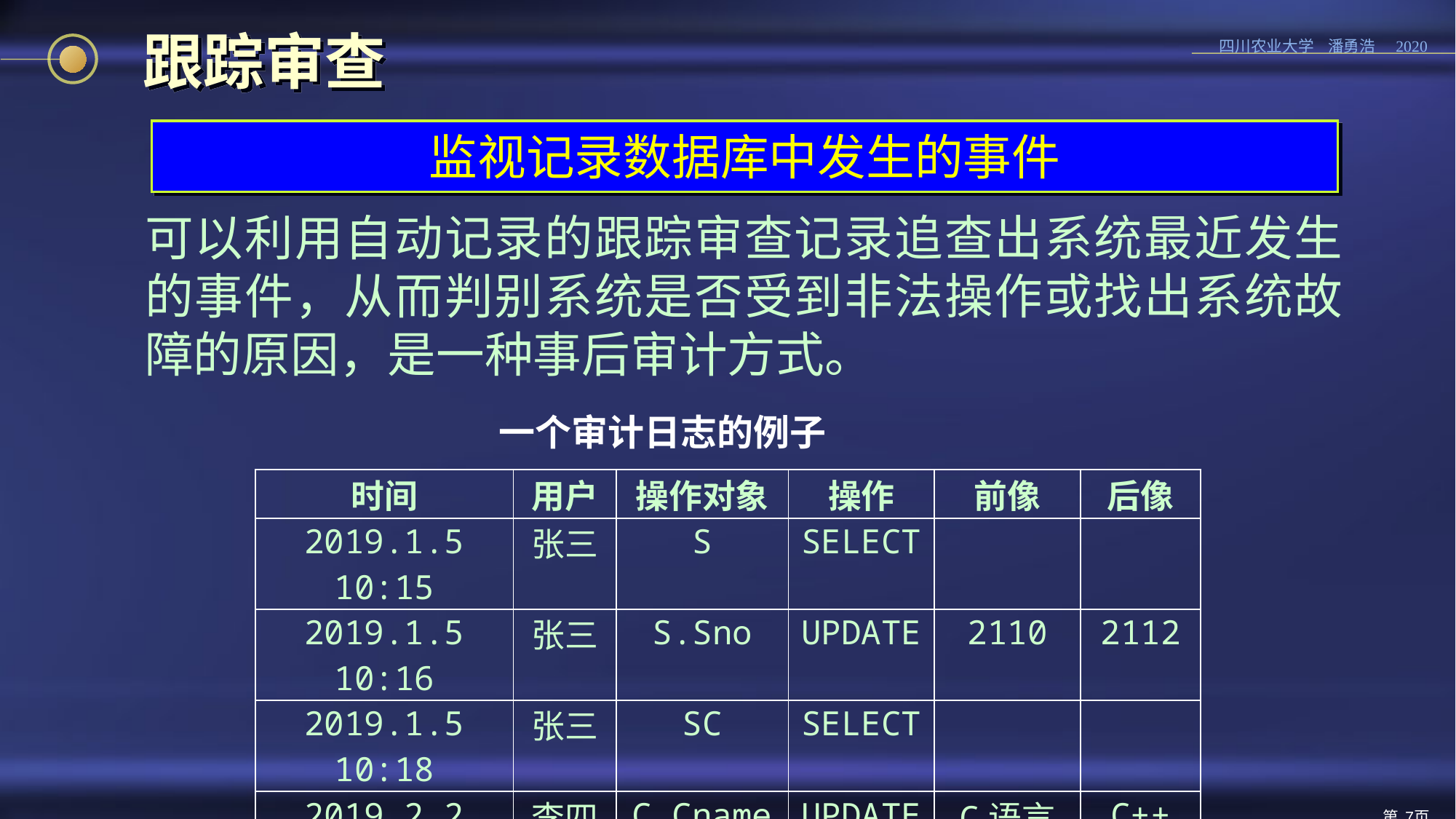

# 跟踪审查
监视记录数据库中发生的事件
可以利用自动记录的跟踪审查记录追查出系统最近发生的事件，从而判别系统是否受到非法操作或找出系统故障的原因，是一种事后审计方式。
一个审计日志的例子
| 时间 | 用户 | 操作对象 | 操作 | 前像 | 后像 |
| --- | --- | --- | --- | --- | --- |
| 2019.1.5 10:15 | 张三 | S | SELECT |  |  |
| 2019.1.5 10:16 | 张三 | S.Sno | UPDATE | 2110 | 2112 |
| 2019.1.5 10:18 | 张三 | SC | SELECT |  |  |
| 2019.2.2 14:25 | 李四 | C.Cname | UPDATE | C语言 | C++ |
| 2019.2.2 14:25 | 李四 | C | DELETE | Web技术 |  |
| 2019.2.2 16:05 | 李四 | SC | SELECT |  |  |
| ┆ | ┆ | ┆ | ┆ | ┆ | ┆ |